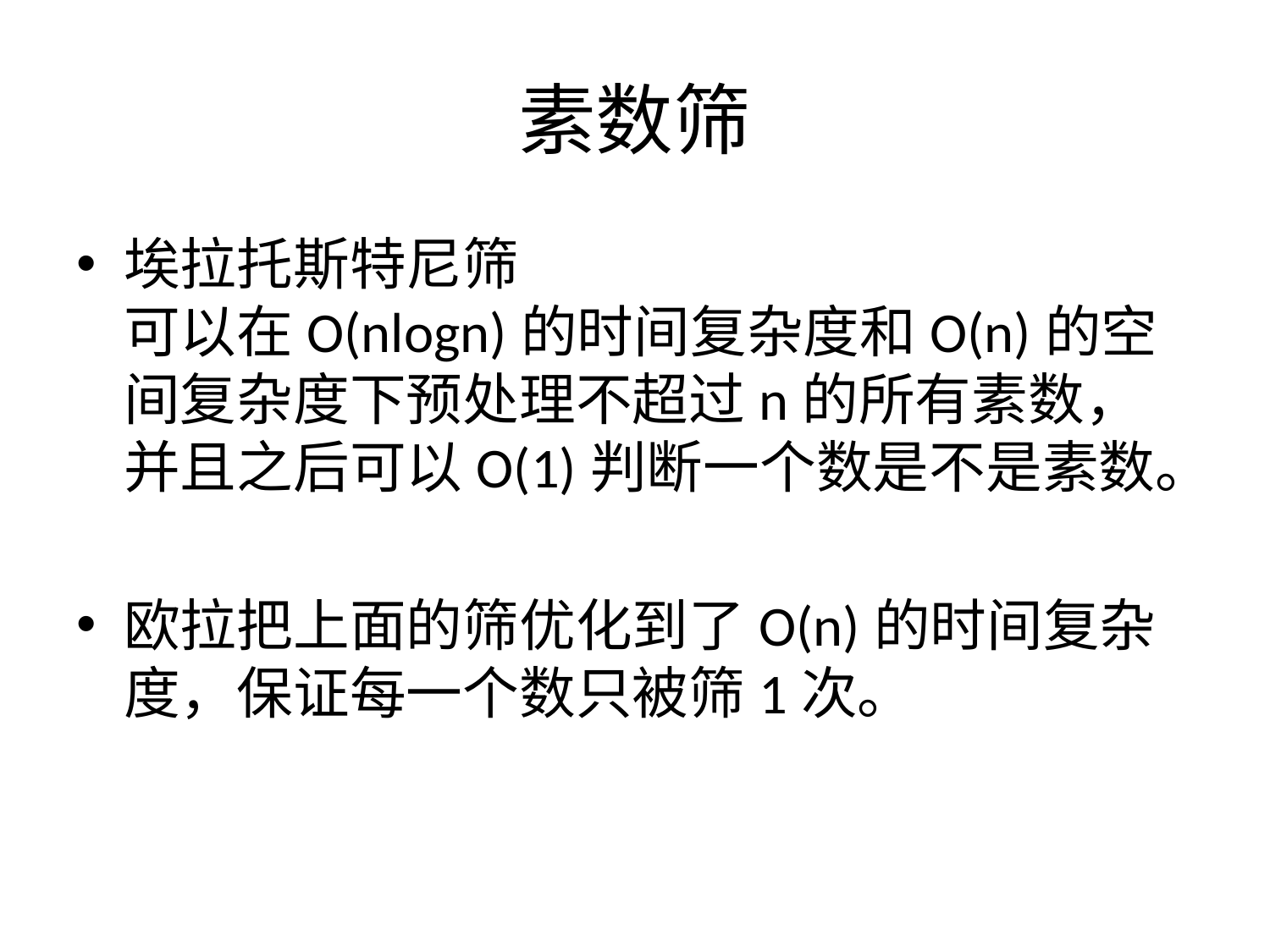

# 素数筛
埃拉托斯特尼筛
可以在O(nlogn)的时间复杂度和O(n)的空间复杂度下预处理不超过n的所有素数，并且之后可以O(1)判断一个数是不是素数。

欧拉把上面的筛优化到了O(n)的时间复杂度，保证每一个数只被筛1次。